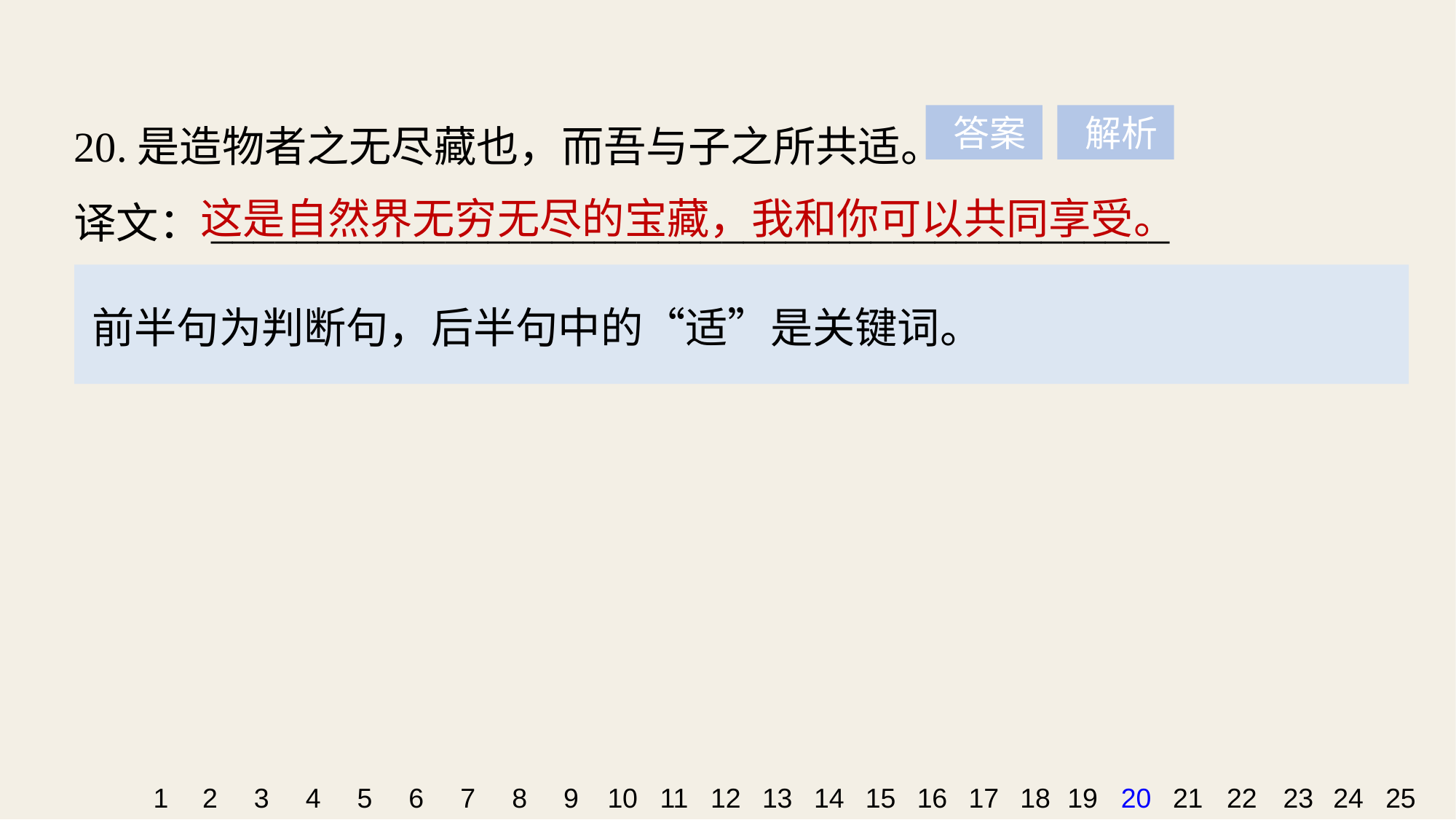

20.是造物者之无尽藏也，而吾与子之所共适。
译文：_____________________________________________
 答案
 解析
这是自然界无穷无尽的宝藏，我和你可以共同享受。

前半句为判断句，后半句中的“适”是关键词。
1
2
3
4
5
6
7
8
9
10
11
12
13
14
15
16
17
18
19
20
21
22
23
24
25